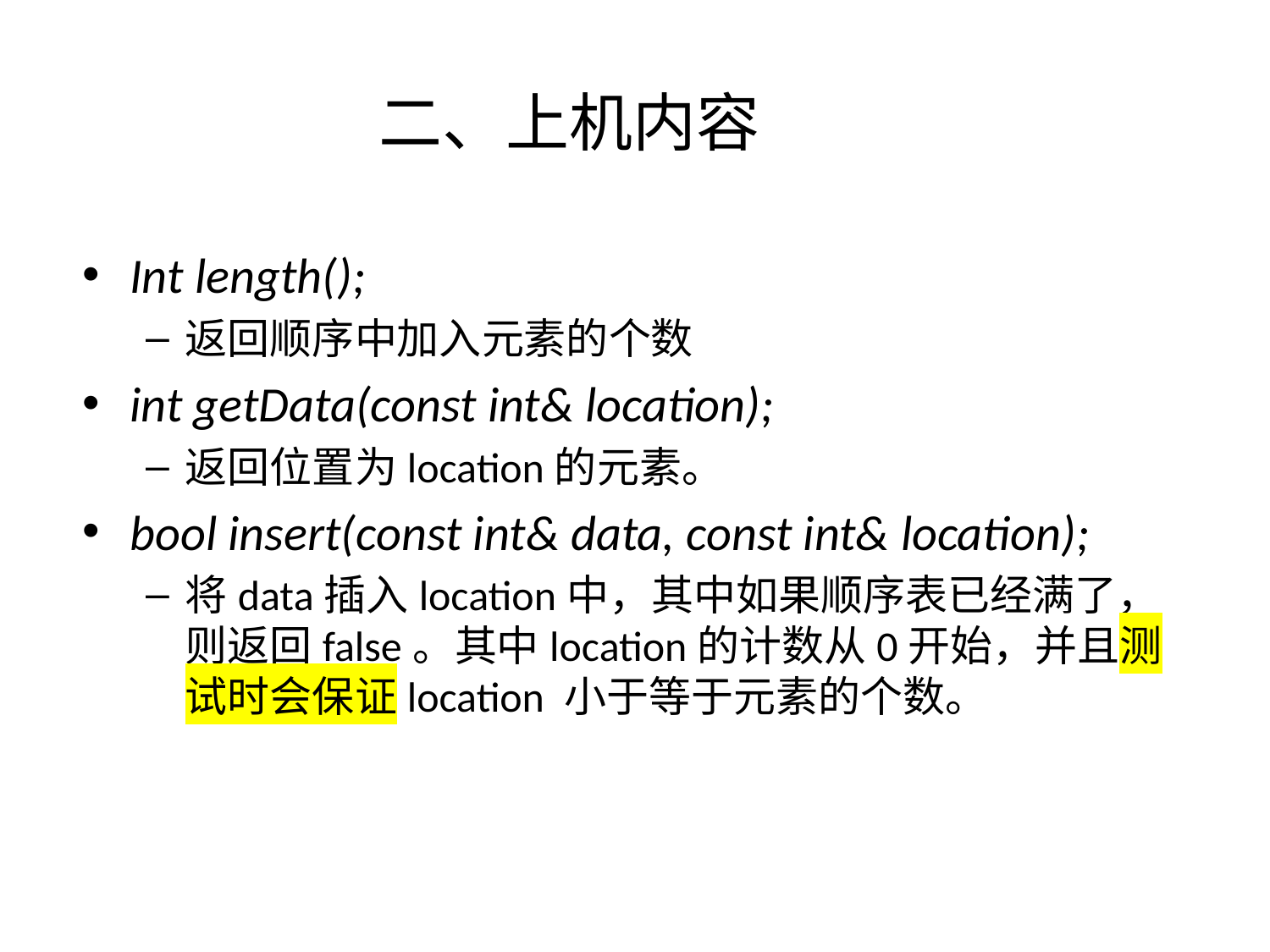

二、上机内容

Int length();
返回顺序中加入元素的个数
int getData(const int& location);
返回位置为location的元素。
bool insert(const int& data, const int& location);
将data插入location中，其中如果顺序表已经满了，则返回false。其中location的计数从0开始，并且测试时会保证location 小于等于元素的个数。